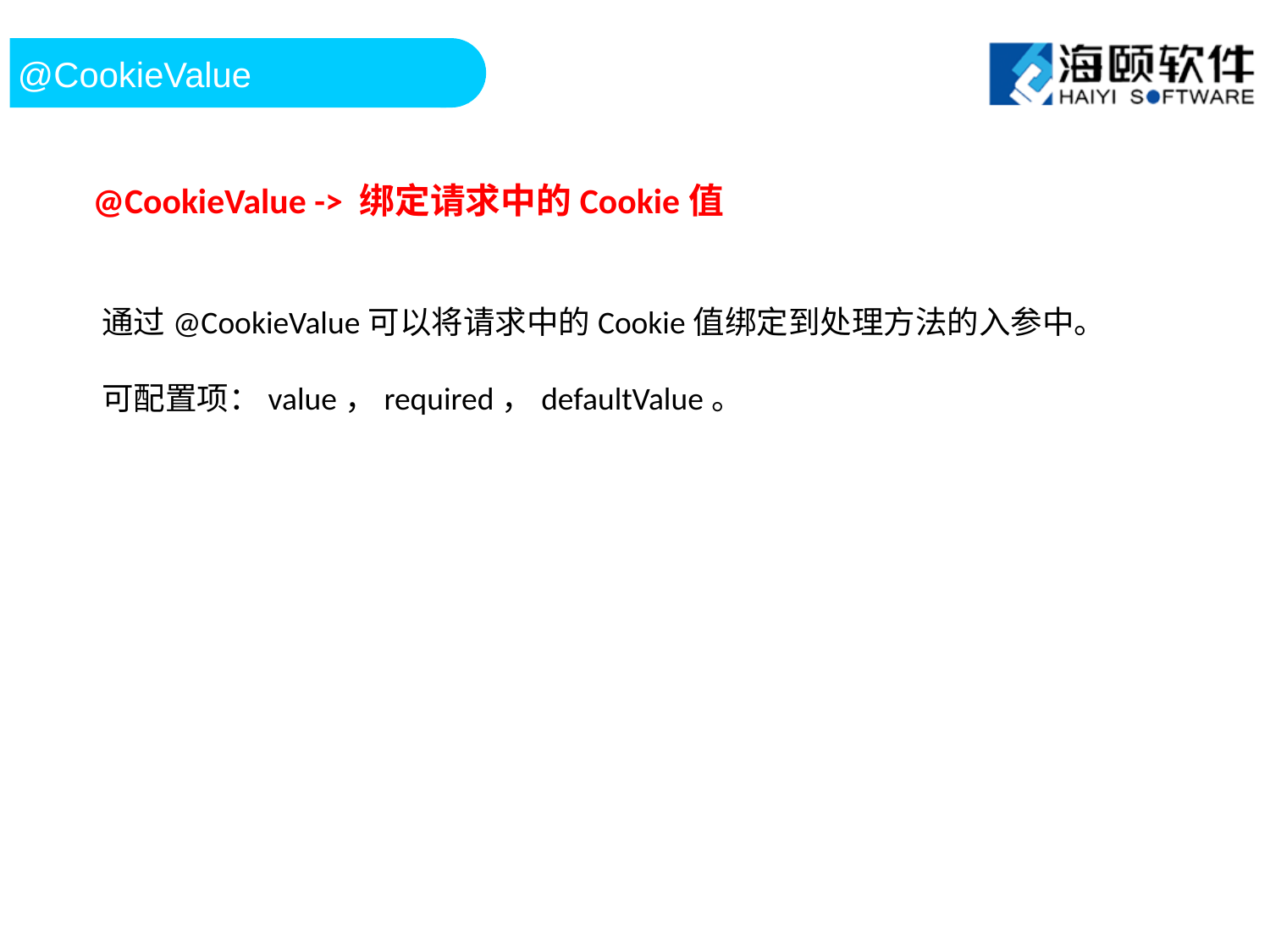

@CookieValue
@CookieValue -> 绑定请求中的Cookie值
通过@CookieValue可以将请求中的Cookie值绑定到处理方法的入参中。
可配置项：value，required，defaultValue。